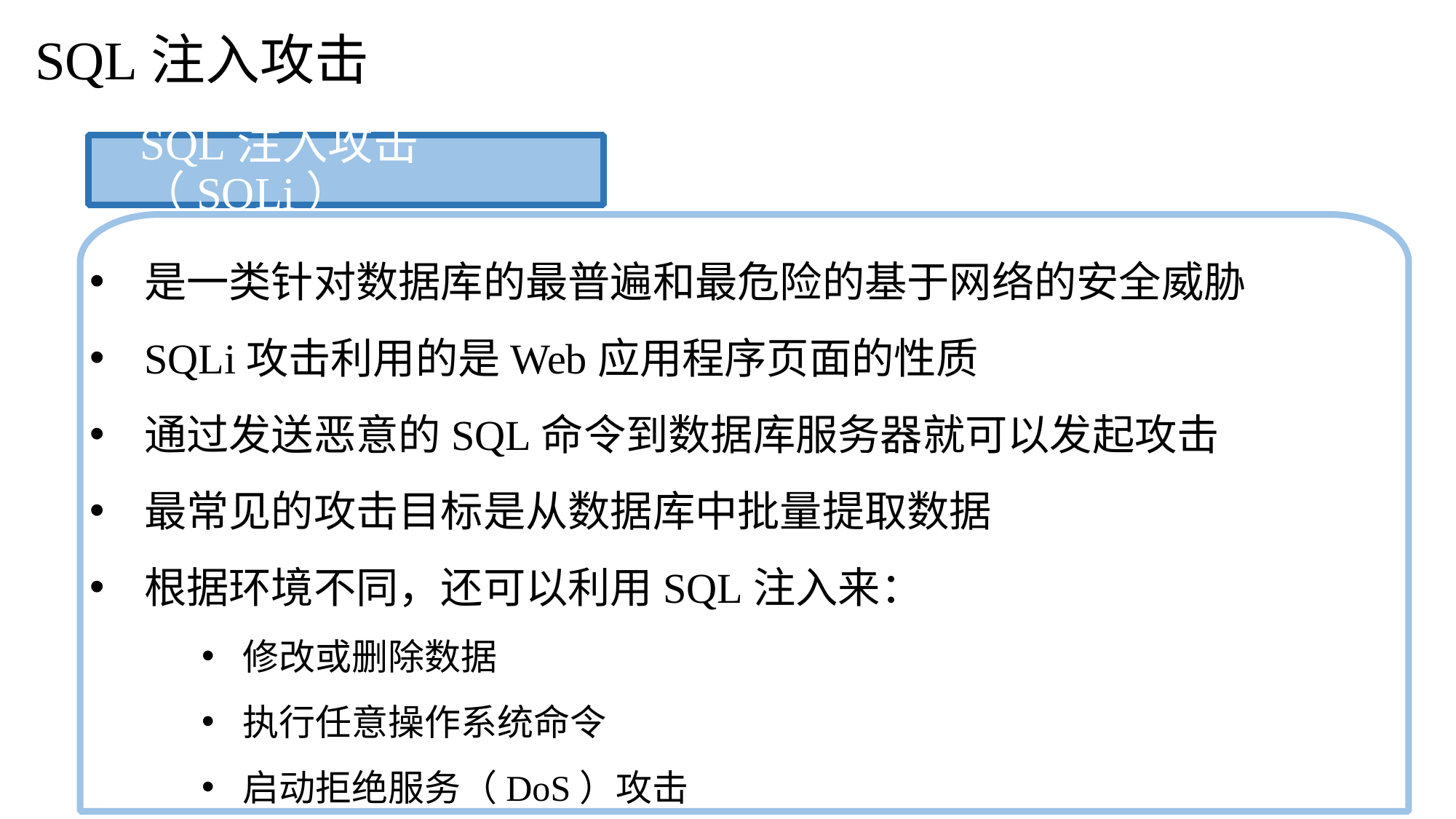

SQL注入攻击
SQL注入攻击（SQLi）
是一类针对数据库的最普遍和最危险的基于网络的安全威胁
SQLi攻击利用的是Web应用程序页面的性质
通过发送恶意的SQL命令到数据库服务器就可以发起攻击
最常见的攻击目标是从数据库中批量提取数据
根据环境不同，还可以利用SQL注入来：
修改或删除数据
执行任意操作系统命令
启动拒绝服务（DoS）攻击